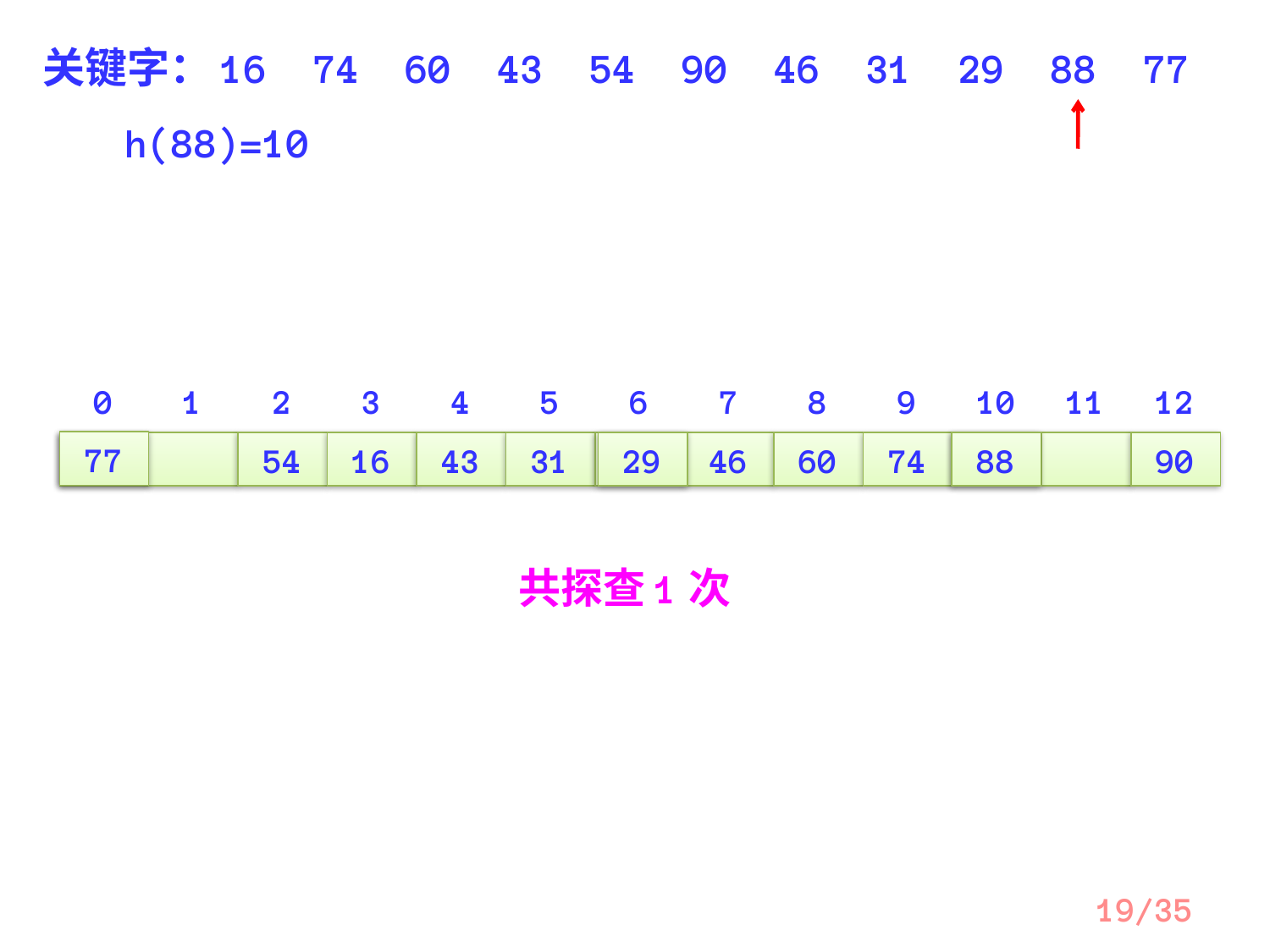

关键字：16  74  60  43  54  90  46  31  29  88  77
h(88)=10
0
1
2
3
4
5
6
7
8
9
10
11
12
77

54
16
43
31

29
46
60
74
88

90
共探查1次
19/35